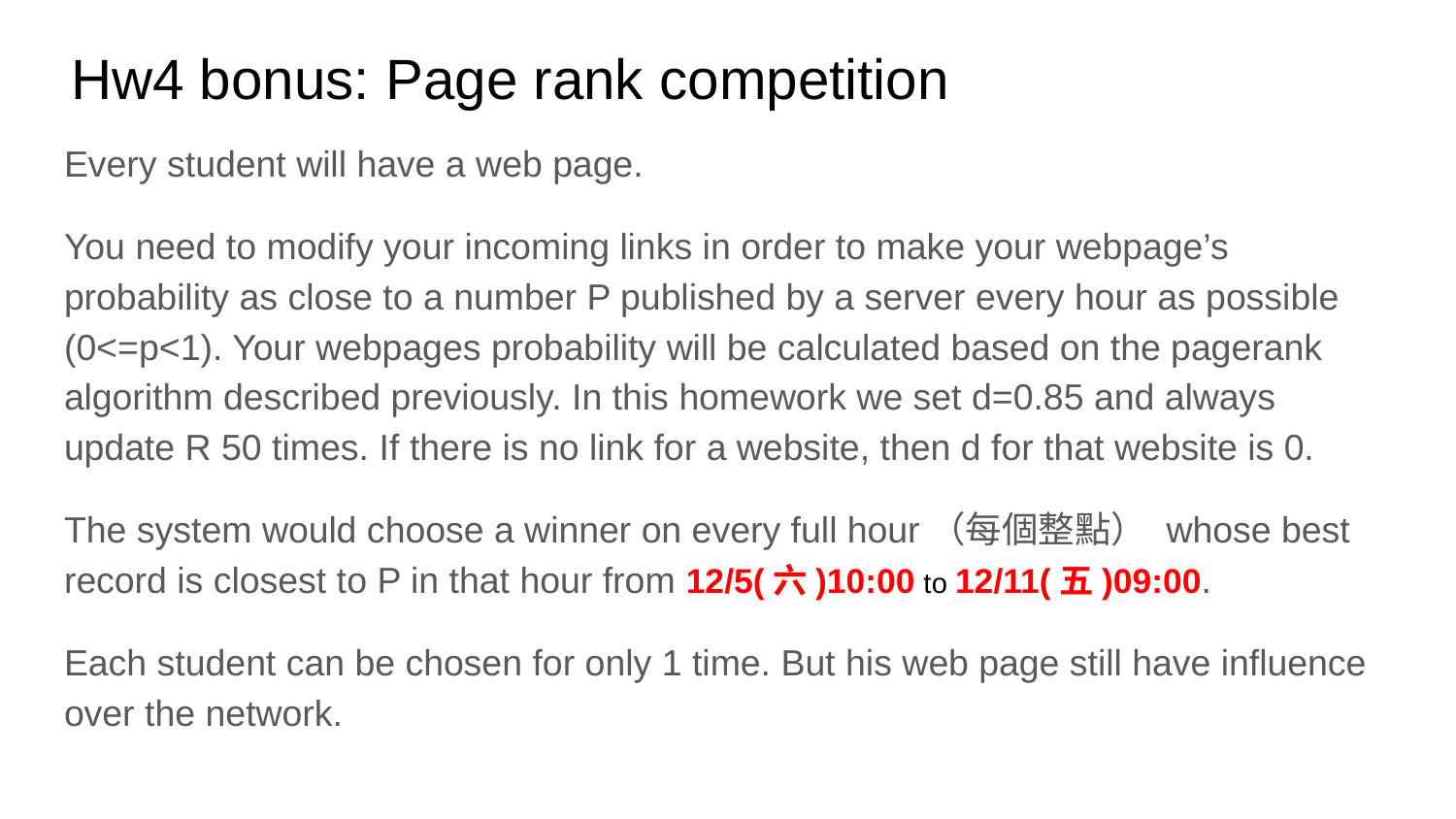

# Hw4 bonus: Page rank competition
Every student will have a web page.
You need to modify your incoming links in order to make your webpage’s probability as close to a number P published by a server every hour as possible (0<=p<1). Your webpages probability will be calculated based on the pagerank algorithm described previously. In this homework we set d=0.85 and always update R 50 times. If there is no link for a website, then d for that website is 0.
The system would choose a winner on every full hour（每個整點） whose best record is closest to P in that hour from 12/5(六)10:00 to 12/11(五)09:00.
Each student can be chosen for only 1 time. But his web page still have influence over the network.